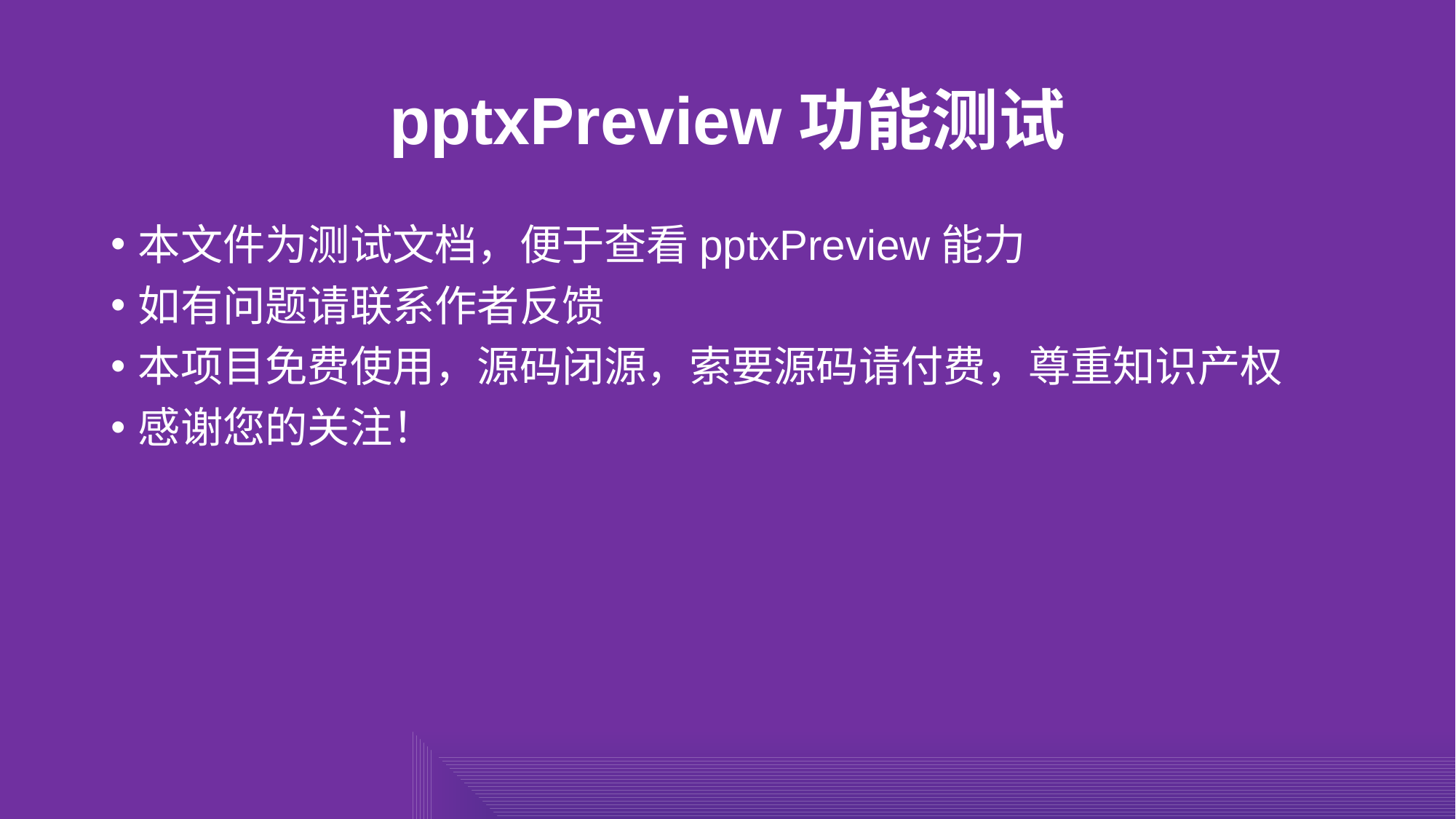

# pptxPreview功能测试
本文件为测试文档，便于查看pptxPreview能力
如有问题请联系作者反馈
本项目免费使用，源码闭源，索要源码请付费，尊重知识产权
感谢您的关注！